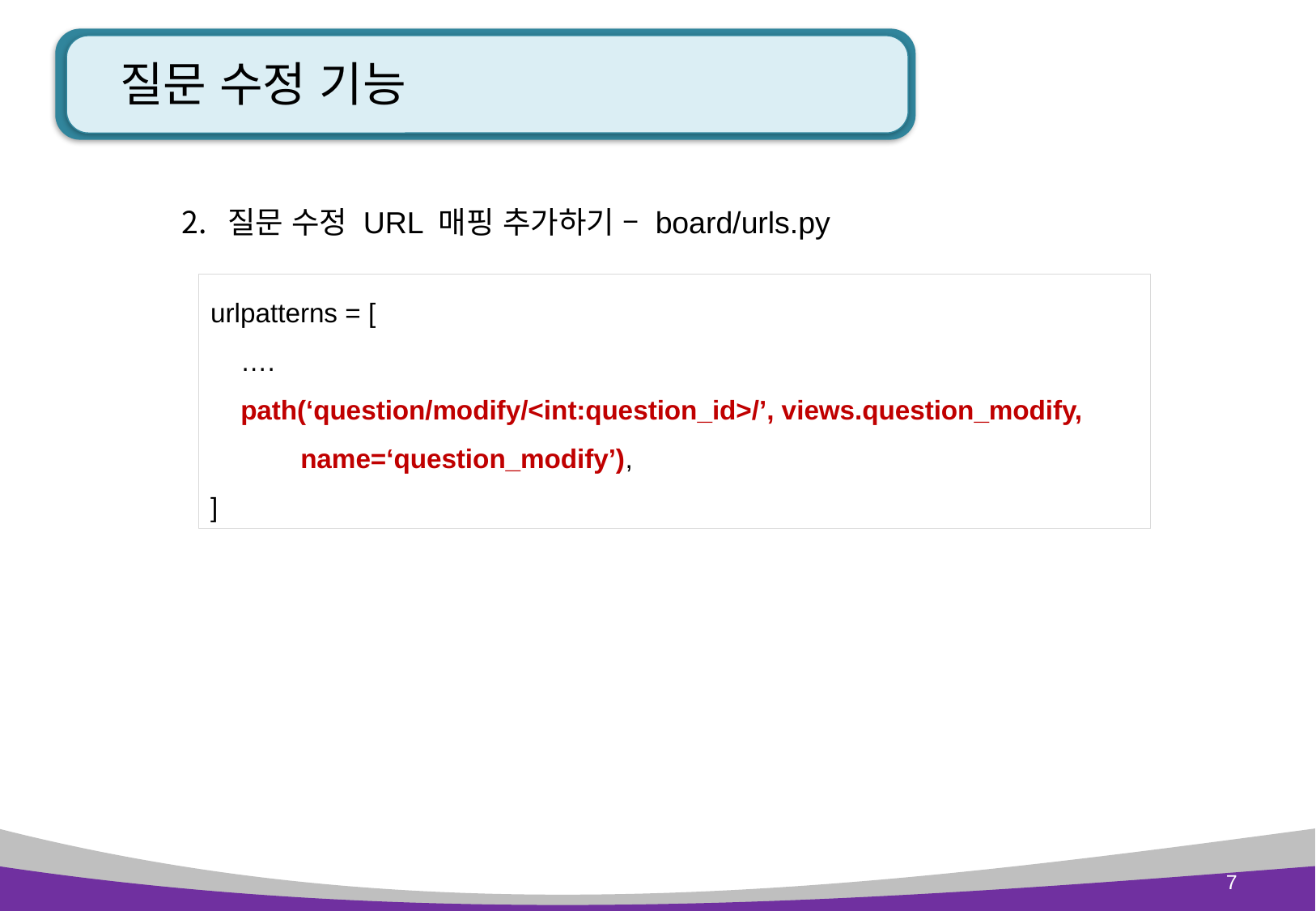

# 질문 수정 기능
질문 수정 URL 매핑 추가하기 – board/urls.py
urlpatterns = [
    ….
    path(‘question/modify/<int:question_id>/’, views.question_modify,
            name=‘question_modify’),
]
7